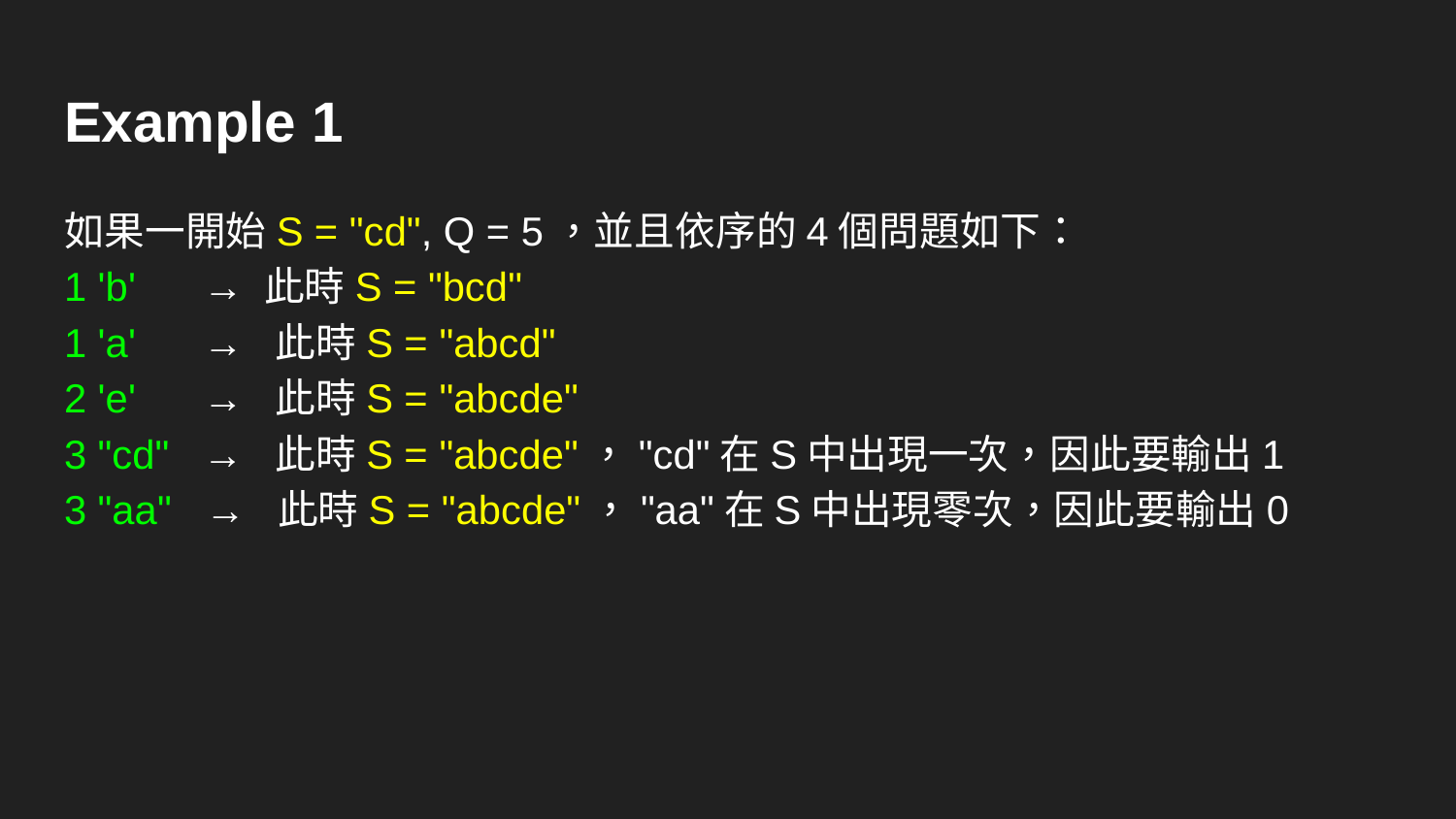

# Example 1

如果一開始S = "cd", Q = 5，並且依序的4個問題如下：
1 'b'      → 此時S = "bcd"
1 'a'      →  此時S = "abcd"
2 'e'      →  此時S = "abcde"
3 "cd"   →  此時S = "abcde"，"cd"在S中出現一次，因此要輸出1
3 "aa"   →  此時S = "abcde"，"aa"在S中出現零次，因此要輸出0